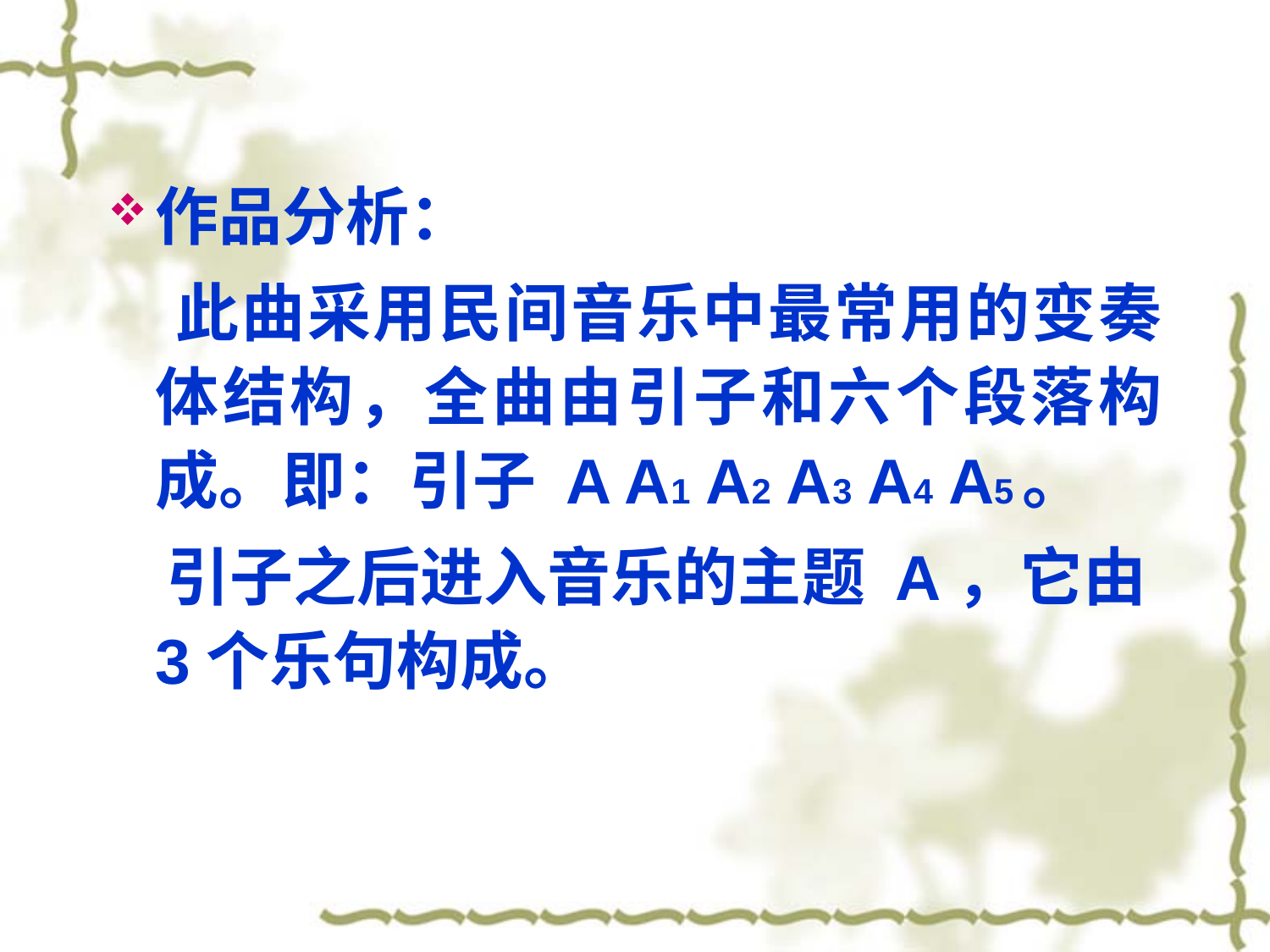

#

作品分析：
   此曲采用民间音乐中最常用的变奏体结构，全曲由引子和六个段落构成。即：引子 A A1 A2 A3 A4 A5。
   引子之后进入音乐的主题 A，它由3个乐句构成。